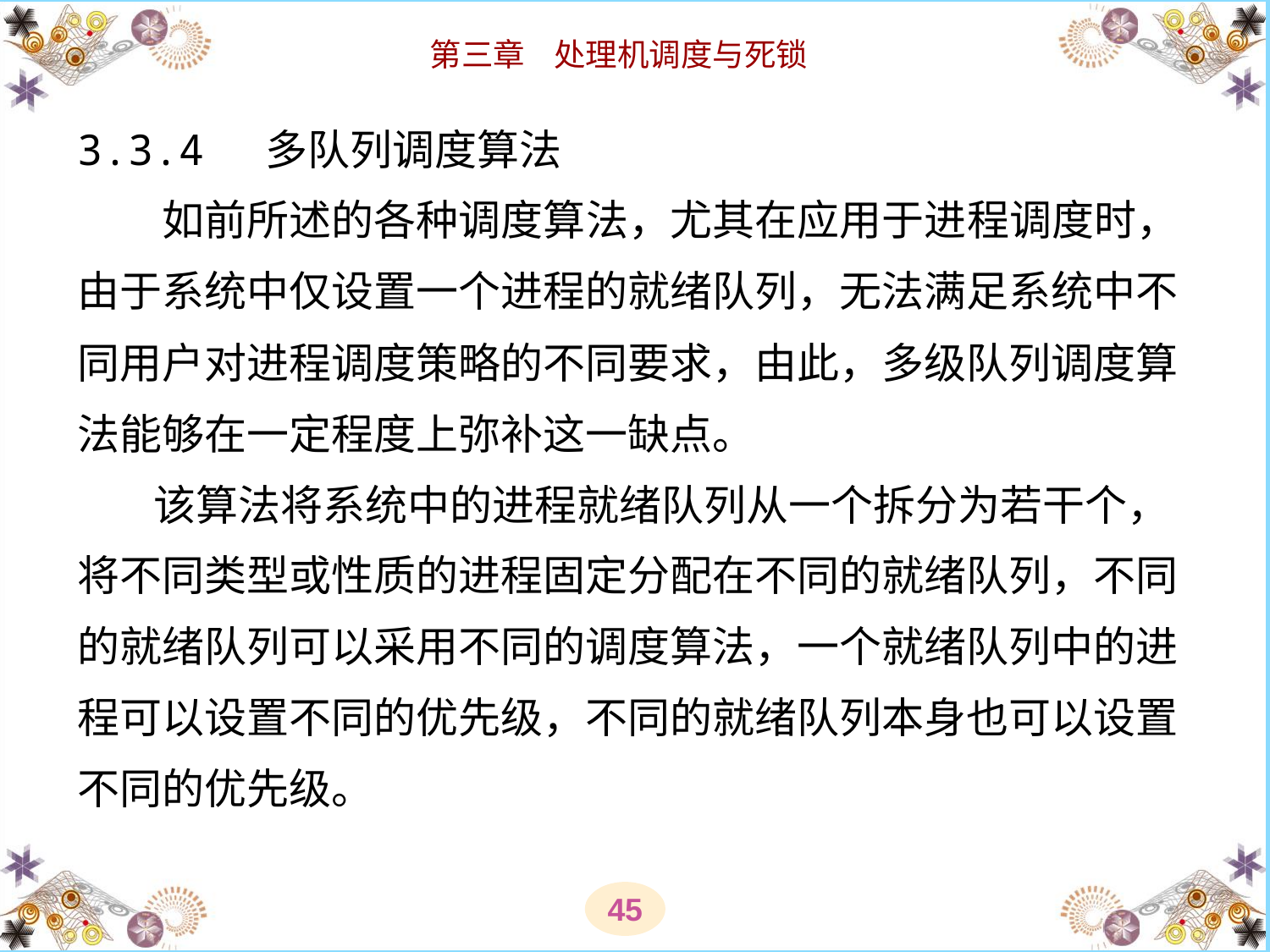

# 3.3.4  多队列调度算法 　　如前所述的各种调度算法，尤其在应用于进程调度时，由于系统中仅设置一个进程的就绪队列，无法满足系统中不同用户对进程调度策略的不同要求，由此，多级队列调度算法能够在一定程度上弥补这一缺点。 该算法将系统中的进程就绪队列从一个拆分为若干个，将不同类型或性质的进程固定分配在不同的就绪队列，不同的就绪队列可以采用不同的调度算法，一个就绪队列中的进程可以设置不同的优先级，不同的就绪队列本身也可以设置不同的优先级。